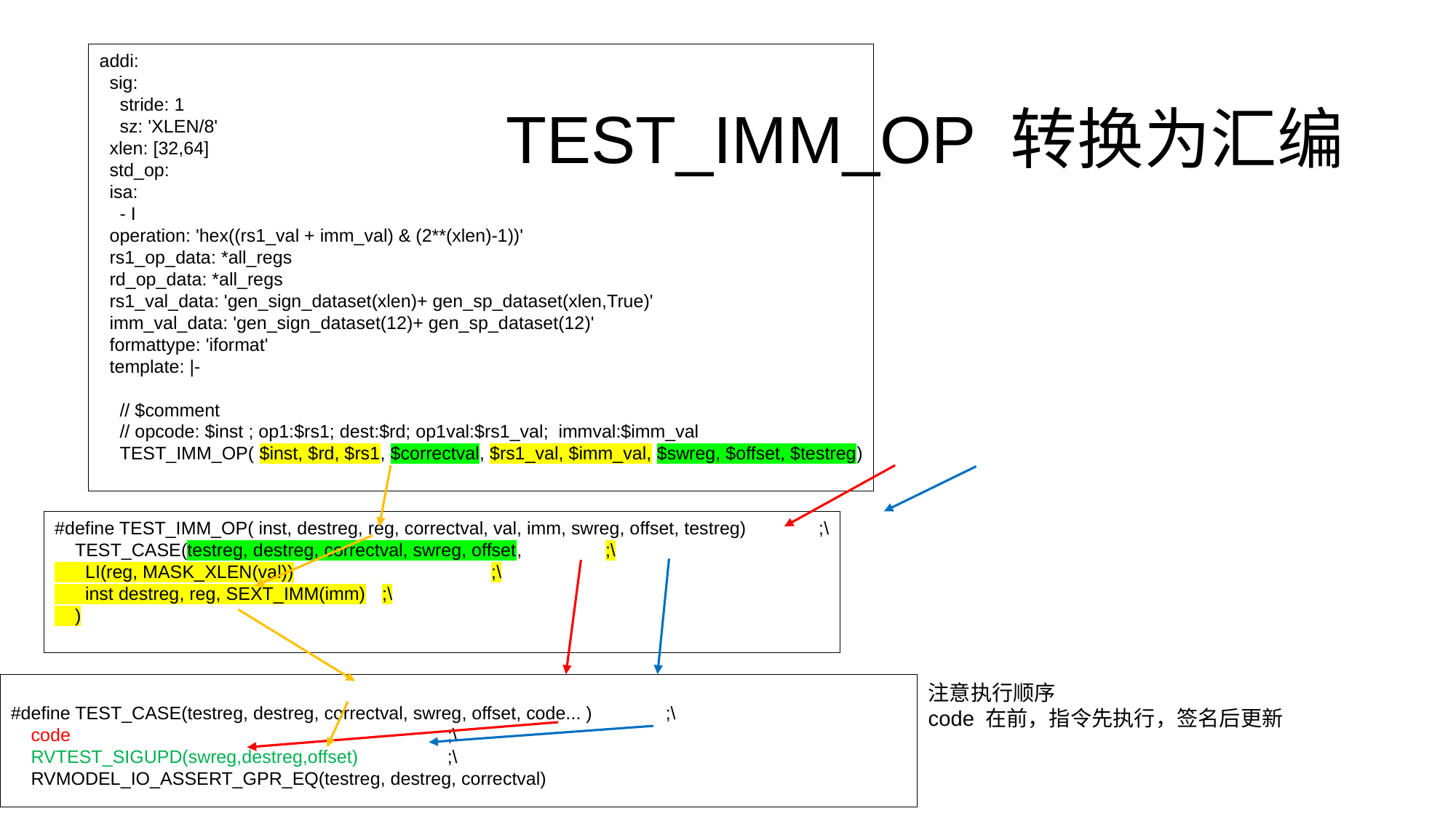

addi:
  sig:
    stride: 1
    sz: 'XLEN/8'
  xlen: [32,64]
  std_op:
  isa:
    - I
  operation: 'hex((rs1_val + imm_val) & (2**(xlen)-1))'
  rs1_op_data: *all_regs
  rd_op_data: *all_regs
  rs1_val_data: 'gen_sign_dataset(xlen)+ gen_sp_dataset(xlen,True)'
  imm_val_data: 'gen_sign_dataset(12)+ gen_sp_dataset(12)'
  formattype: 'iformat'
  template: |-

    // $comment
    // opcode: $inst ; op1:$rs1; dest:$rd; op1val:$rs1_val;  immval:$imm_val
    TEST_IMM_OP( $inst, $rd, $rs1, $correctval, $rs1_val, $imm_val, $swreg, $offset, $testreg)

# TEST_IMM_OP 转换为汇编
#define TEST_IMM_OP( inst, destreg, reg, correctval, val, imm, swreg, offset, testreg)	;\
    TEST_CASE(testreg, destreg, correctval, swreg, offset,	 ;\
      LI(reg, MASK_XLEN(val))		;\
      inst destreg, reg, SEXT_IMM(imm)	;\
    )

注意执行顺序
code 在前，指令先执行，签名后更新

#define TEST_CASE(testreg, destreg, correctval, swreg, offset, code... )	;\    code				;\    RVTEST_SIGUPD(swreg,destreg,offset)	;\    RVMODEL_IO_ASSERT_GPR_EQ(testreg, destreg, correctval)